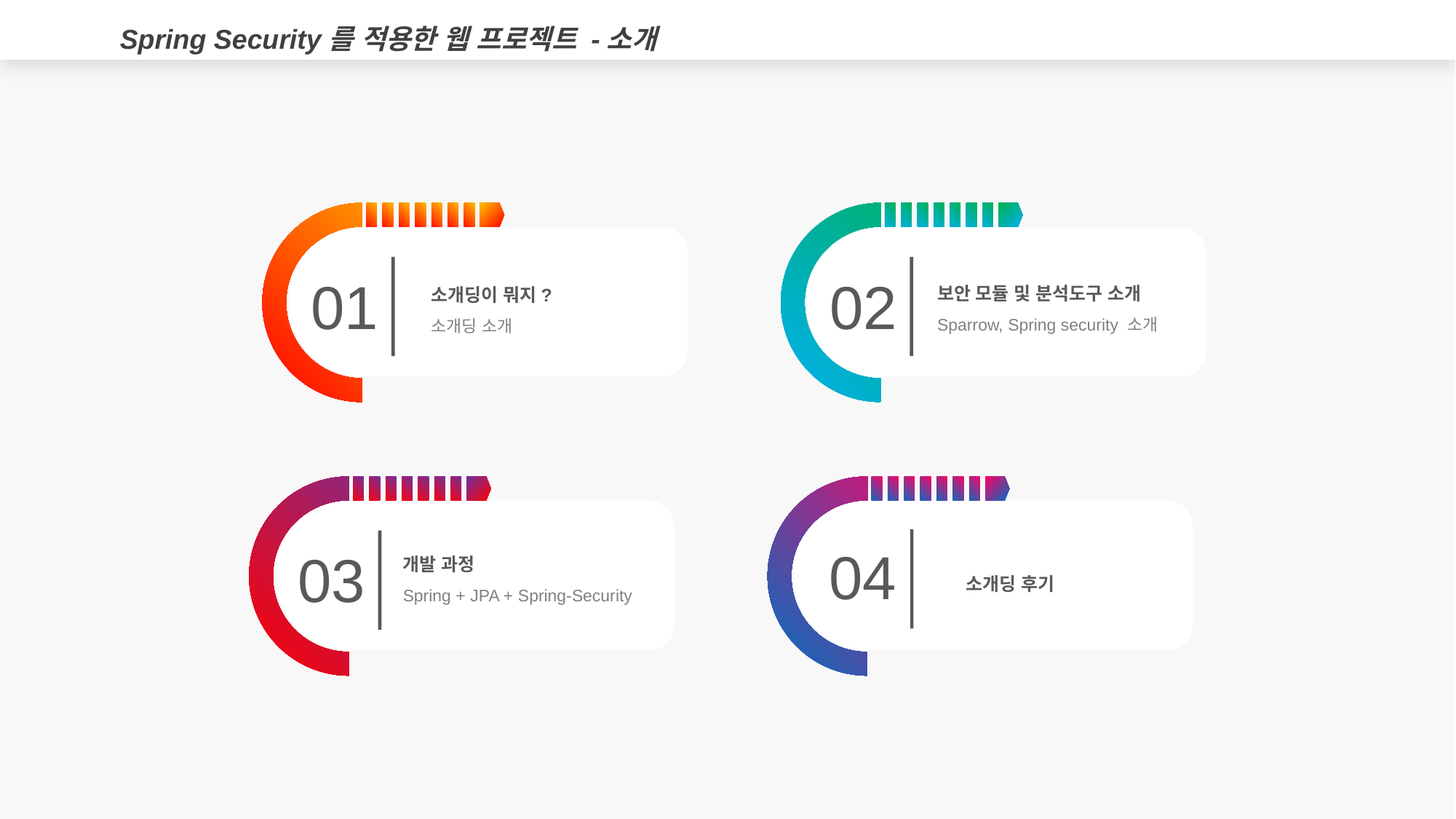

Spring Security를 적용한 웹 프로젝트 -소개

02
01
보안 모듈 및 분석도구 소개
Sparrow, Spring security 소개
소개딩이 뭐지?
소개딩 소개

04
03
개발 과정
Spring + JPA + Spring-Security
소개딩 후기